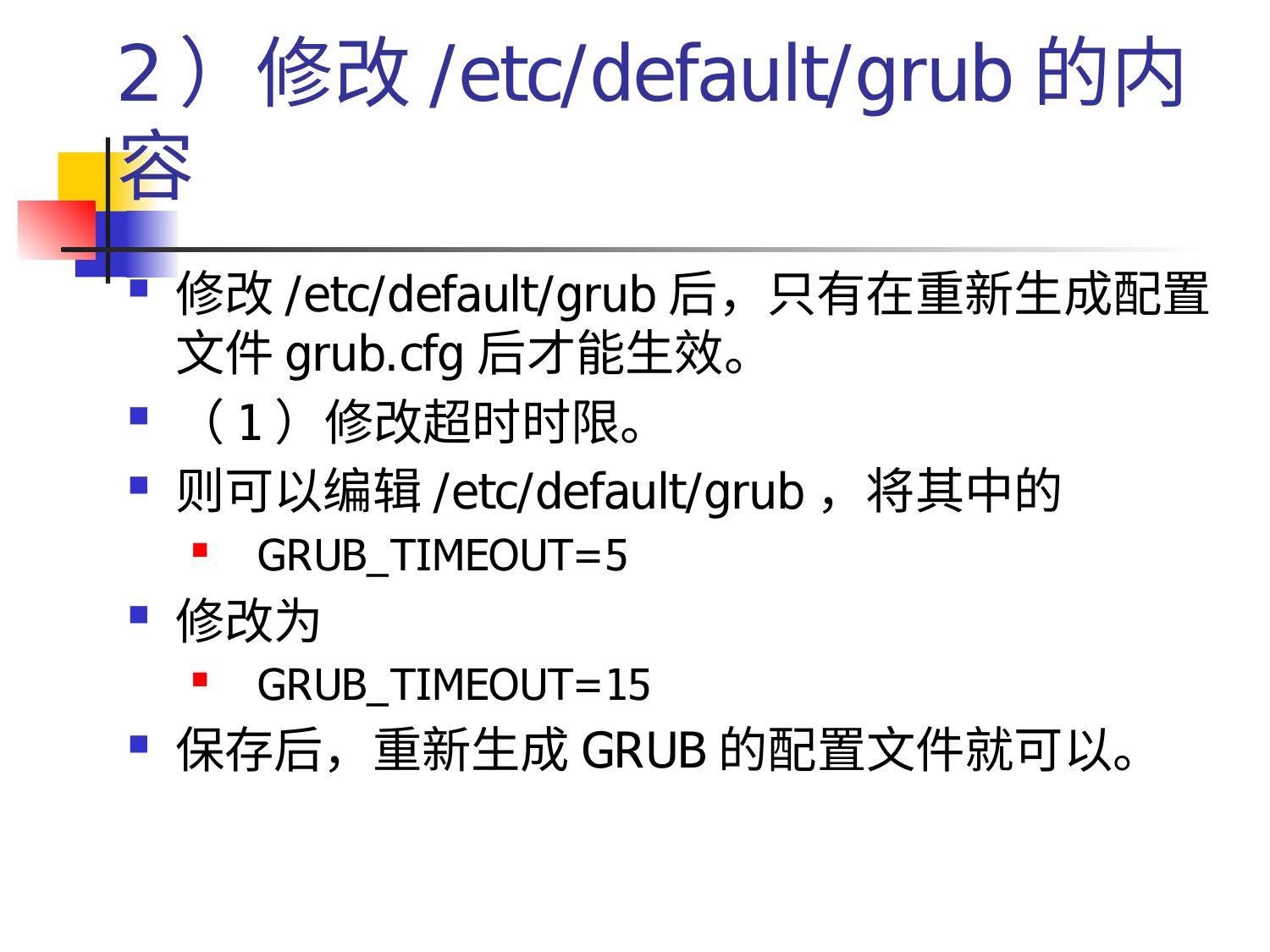

# 2）修改/etc/default/grub的内容
修改/etc/default/grub后，只有在重新生成配置文件grub.cfg后才能生效。
（1）修改超时时限。
则可以编辑/etc/default/grub，将其中的
  GRUB_TIMEOUT=5
修改为
  GRUB_TIMEOUT=15
保存后，重新生成GRUB的配置文件就可以。